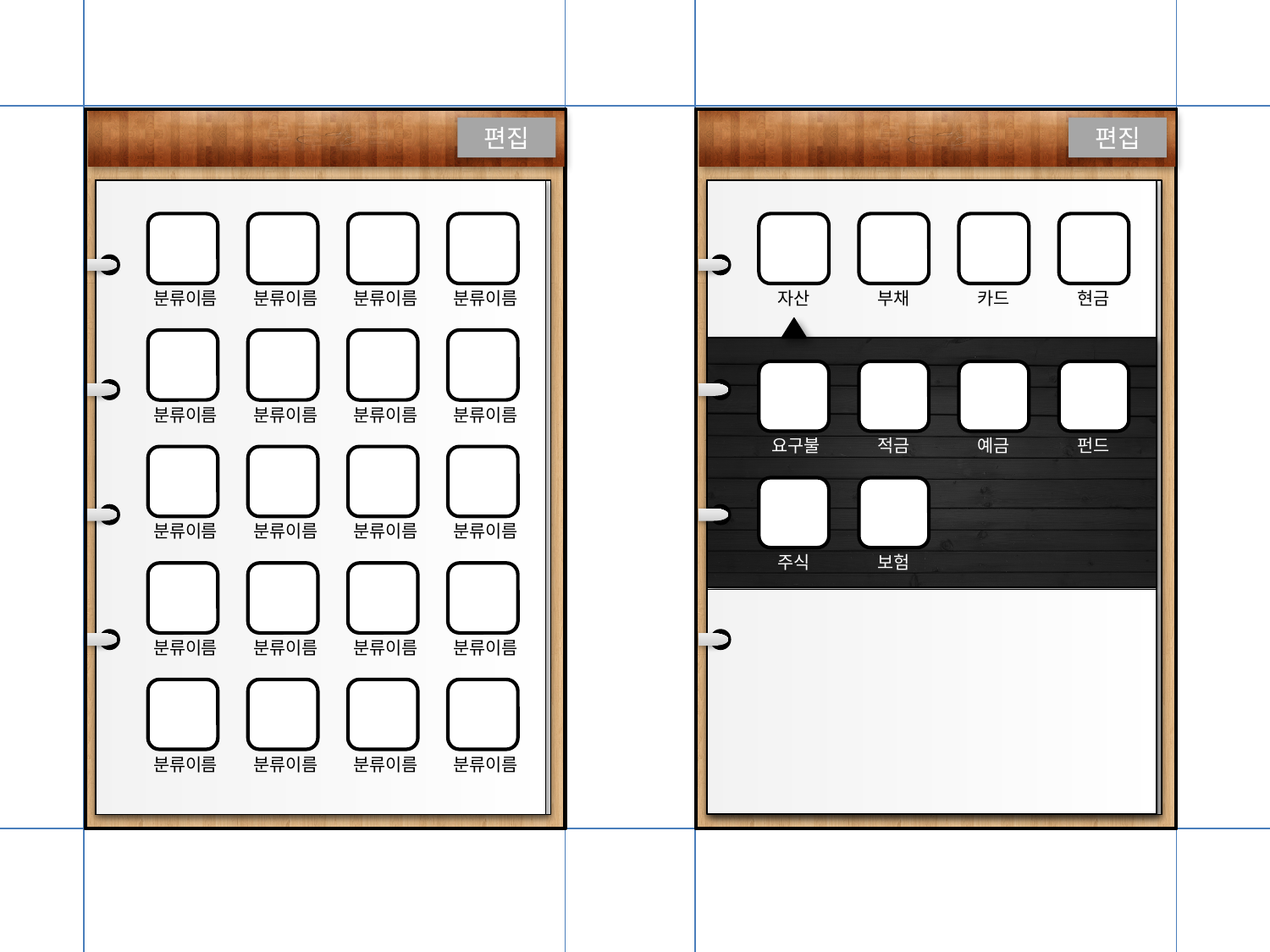

분류 선택
편집

분류이름

분류이름

분류이름

분류이름

분류이름

분류이름

분류이름

분류이름

분류이름

분류이름

분류이름

분류이름

분류이름

분류이름

분류이름

분류이름

분류이름

분류이름

분류이름

분류이름

분류 선택
편집

자산
부채
카드
현금

요구불
적금
예금
펀드

주식
보험